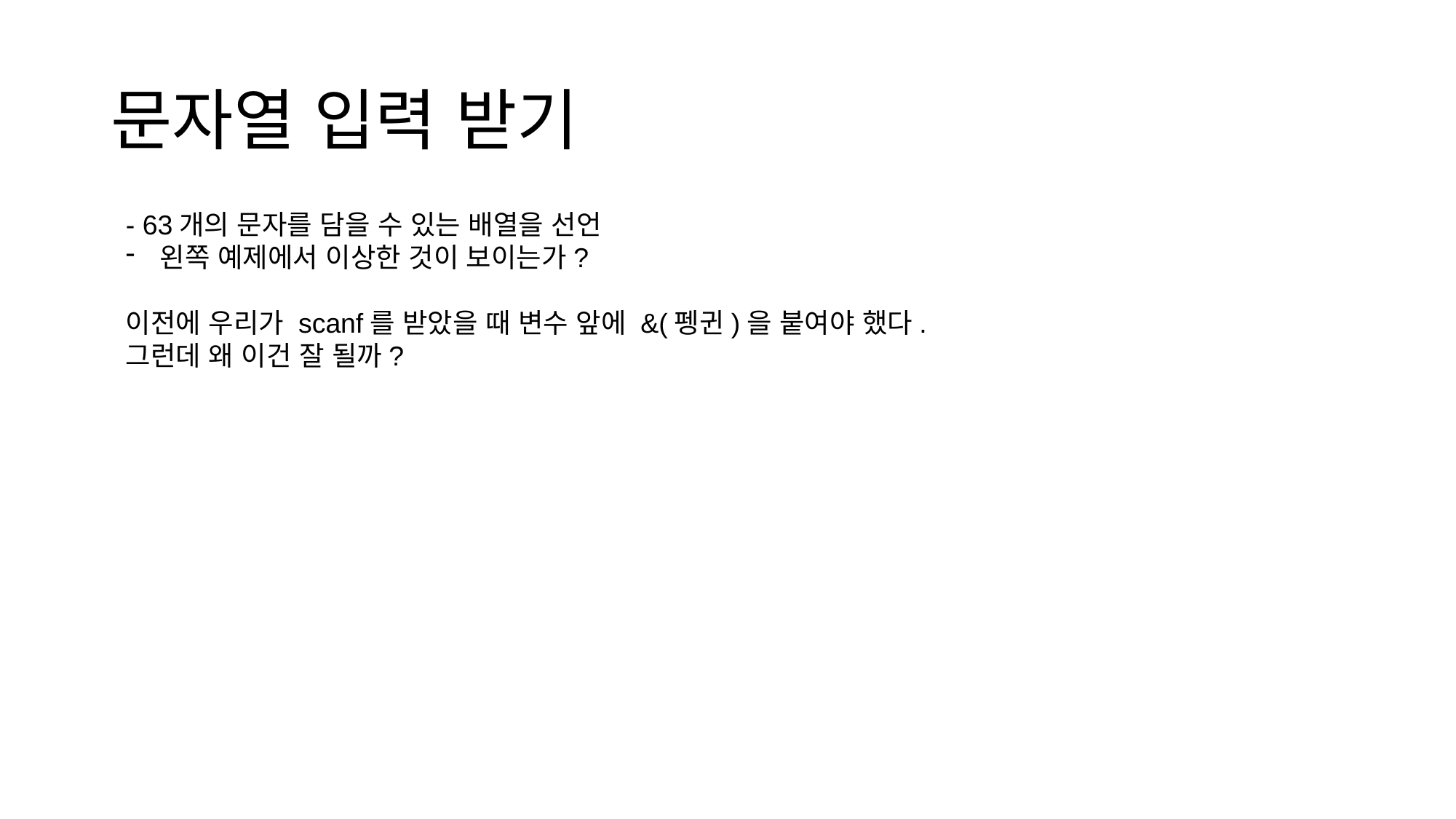

# 문자열 입력 받기
- 63개의 문자를 담을 수 있는 배열을 선언
왼쪽 예제에서 이상한 것이 보이는가?

이전에 우리가 scanf를 받았을 때 변수 앞에 &(펭귄)을 붙여야 했다.
그런데 왜 이건 잘 될까?